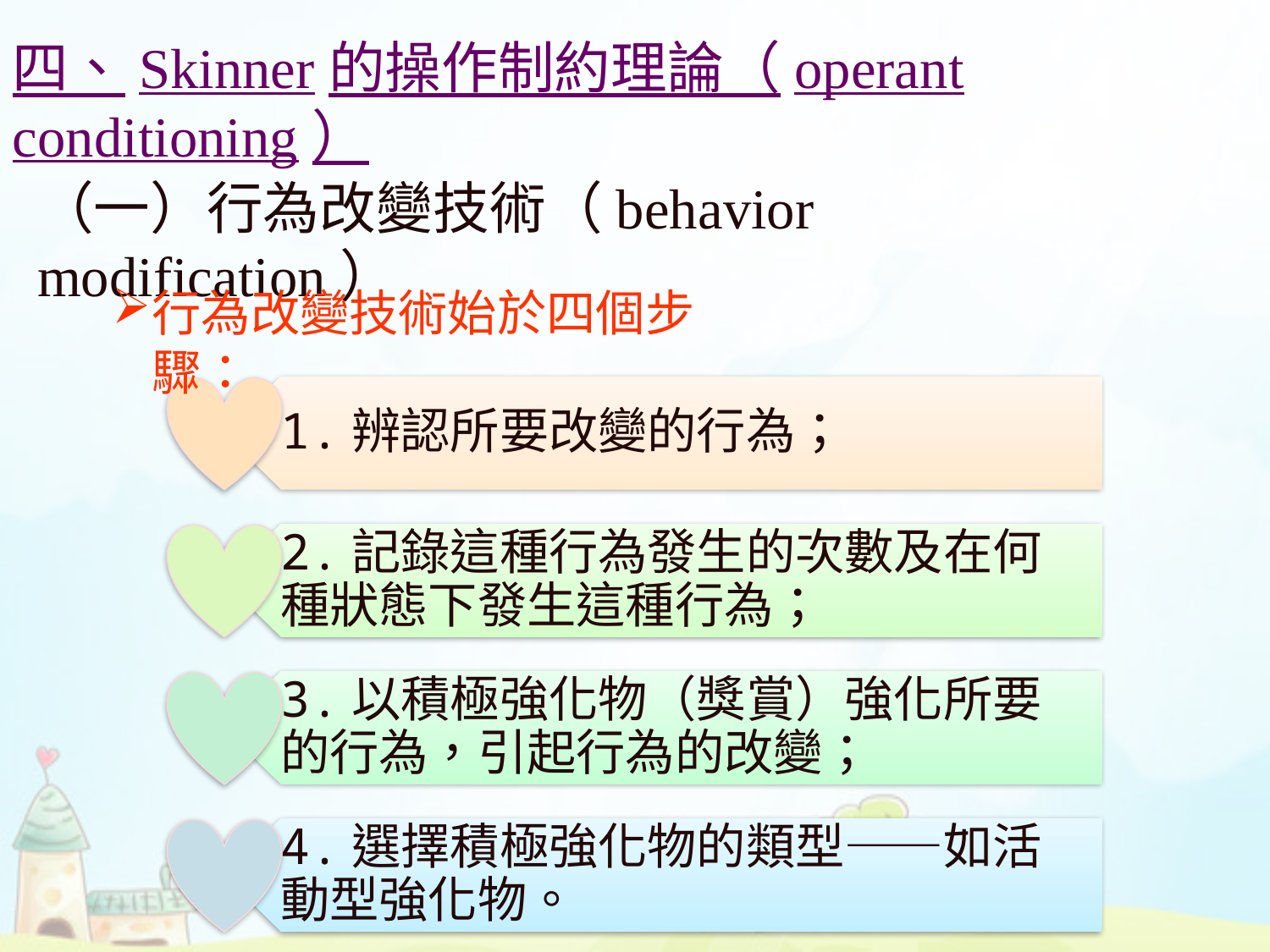

四、Skinner的操作制約理論（operant conditioning）
（一）行為改變技術（behavior modification）
行為改變技術始於四個步驟：
1.辨認所要改變的行為；
2.記錄這種行為發生的次數及在何種狀態下發生這種行為；
3.以積極強化物（獎賞）強化所要的行為，引起行為的改變；
4.選擇積極強化物的類型――如活動型強化物。